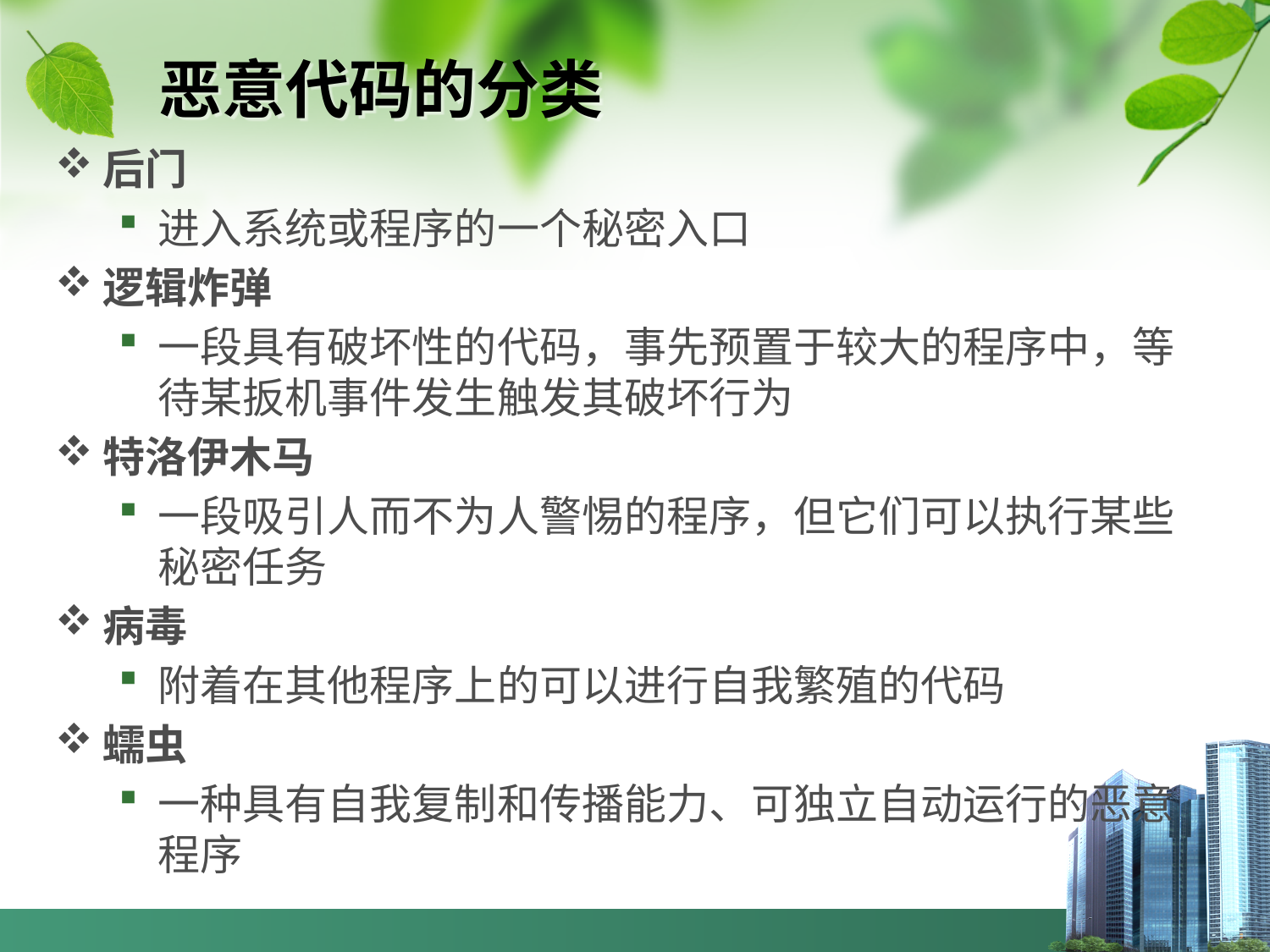

# 恶意代码的分类
后门
进入系统或程序的一个秘密入口
逻辑炸弹
一段具有破坏性的代码，事先预置于较大的程序中，等待某扳机事件发生触发其破坏行为
特洛伊木马
一段吸引人而不为人警惕的程序，但它们可以执行某些秘密任务
病毒
附着在其他程序上的可以进行自我繁殖的代码
蠕虫
一种具有自我复制和传播能力、可独立自动运行的恶意程序